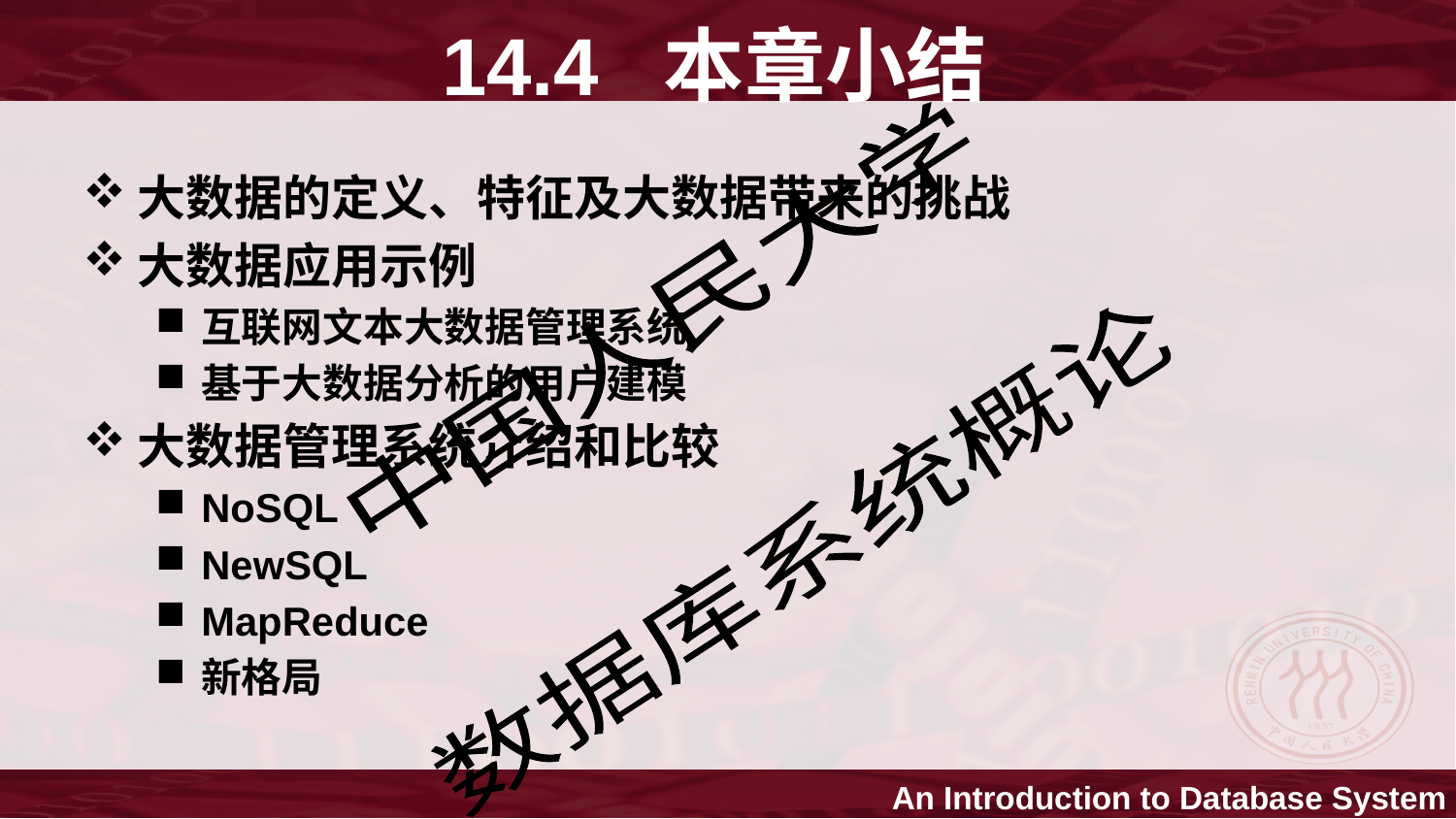

# 14.4  本章小结
大数据的定义、特征及大数据带来的挑战
大数据应用示例
互联网文本大数据管理系统
基于大数据分析的用户建模
大数据管理系统介绍和比较
NoSQL
NewSQL
MapReduce
新格局